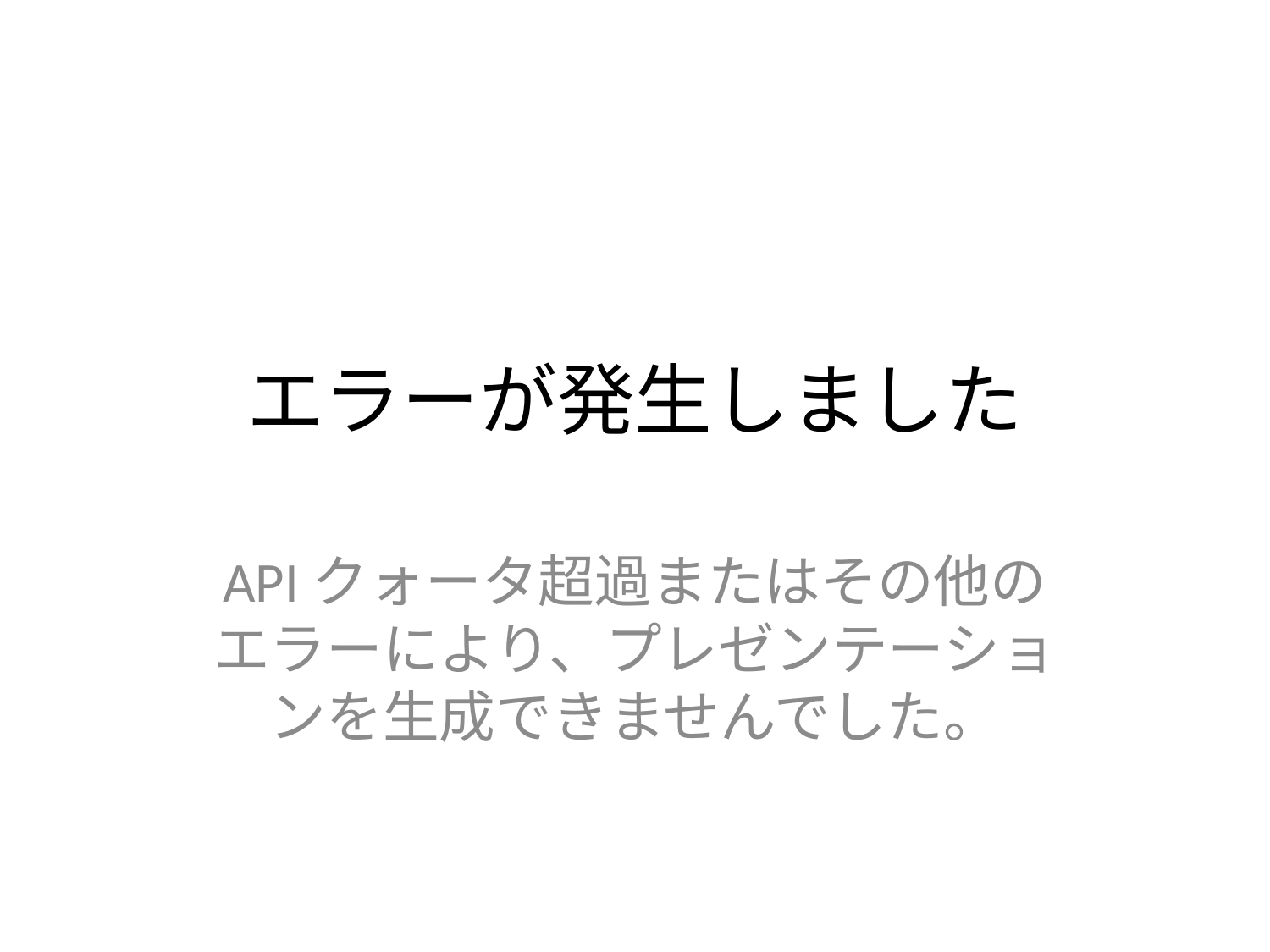

# エラーが発生しました
APIクォータ超過またはその他のエラーにより、プレゼンテーションを生成できませんでした。